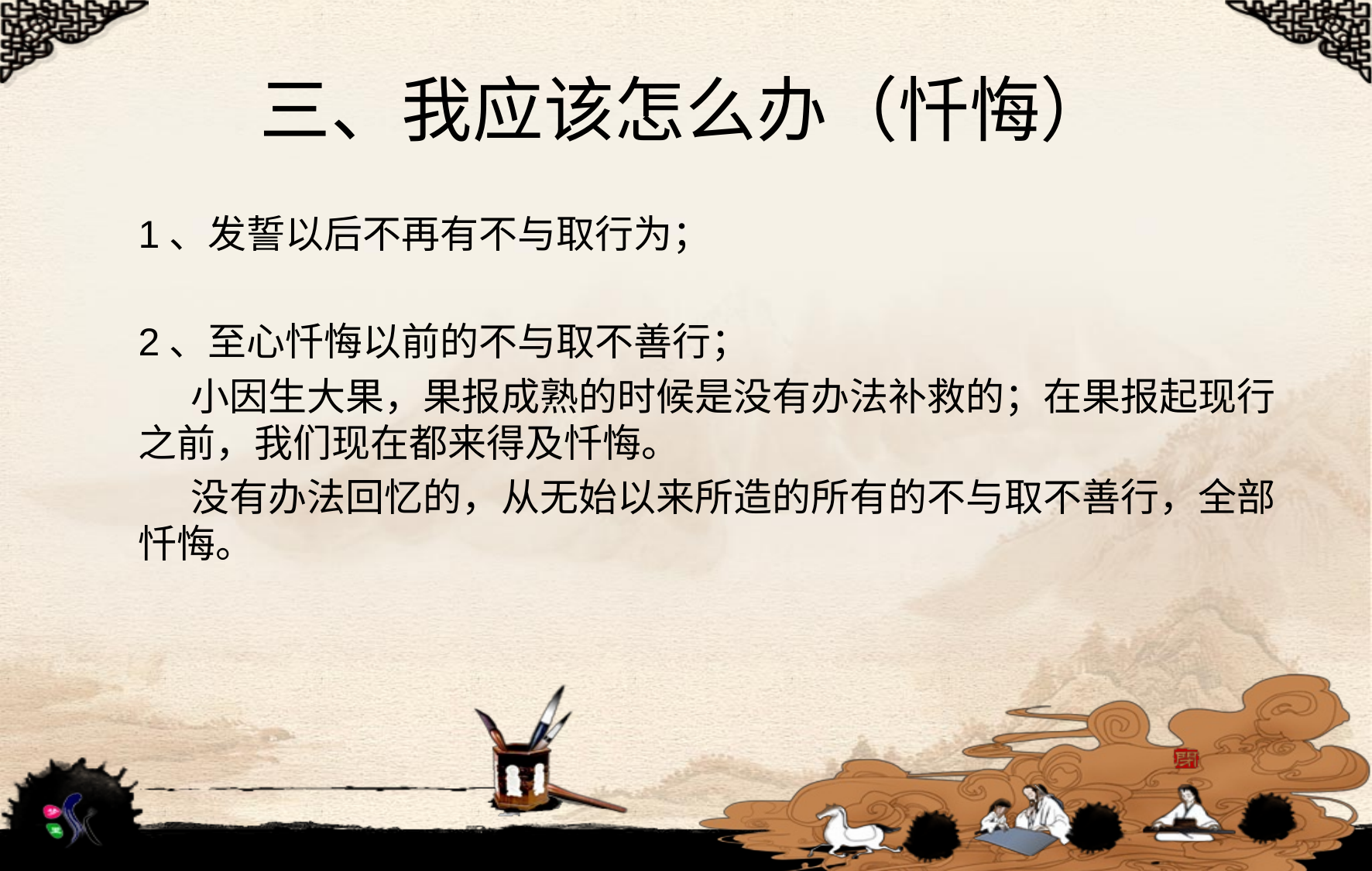

# 三、我应该怎么办（忏悔）
1、发誓以后不再有不与取行为；

2、至心忏悔以前的不与取不善行；
     小因生大果，果报成熟的时候是没有办法补救的；在果报起现行之前，我们现在都来得及忏悔。
     没有办法回忆的，从无始以来所造的所有的不与取不善行，全部忏悔。